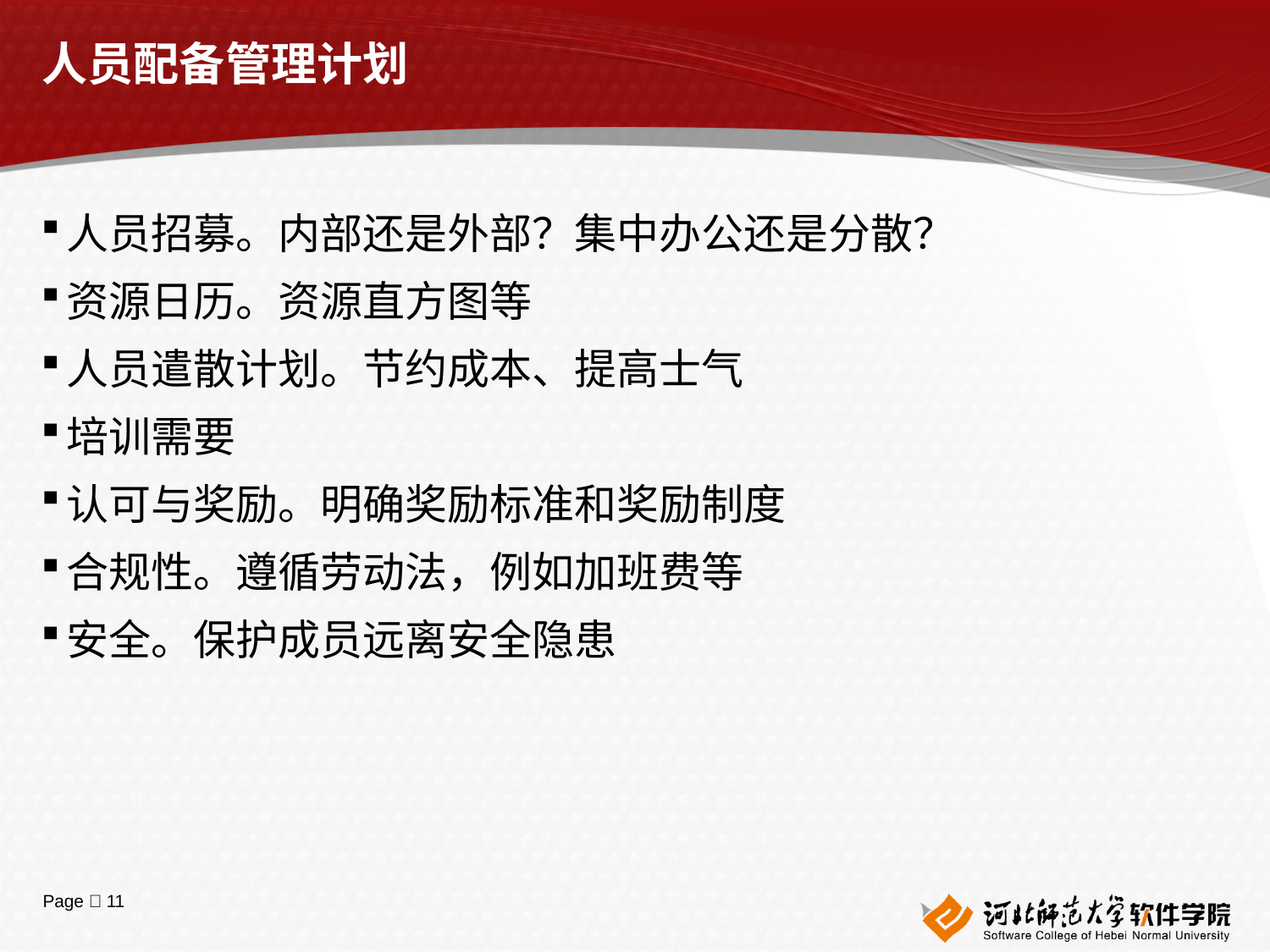

# 人员配备管理计划
人员招募。内部还是外部？集中办公还是分散？
资源日历。资源直方图等
人员遣散计划。节约成本、提高士气
培训需要
认可与奖励。明确奖励标准和奖励制度
合规性。遵循劳动法，例如加班费等
安全。保护成员远离安全隐患